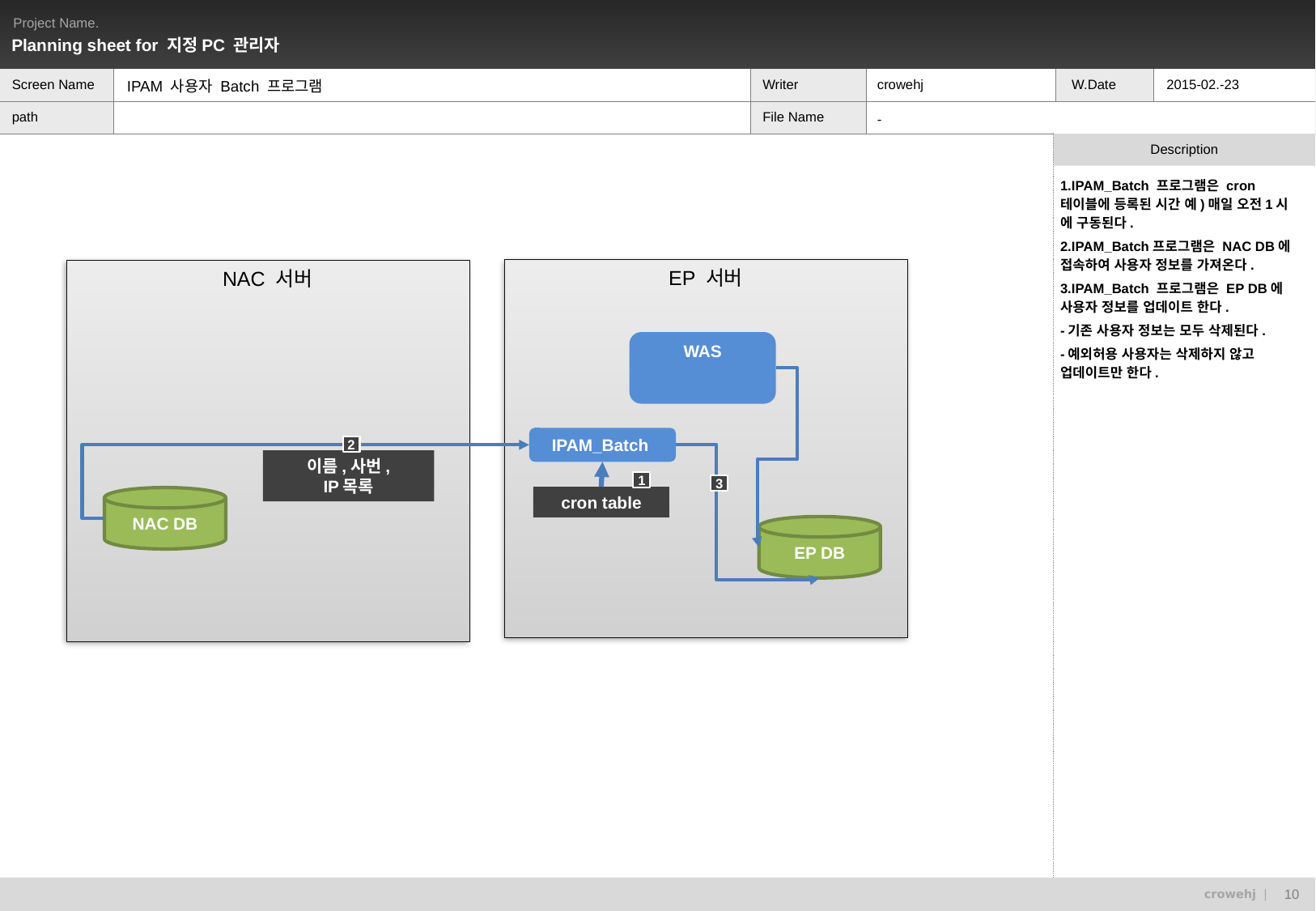

2015-02.-23
crowehj
IPAM 사용자 Batch 프로그램
-

1.IPAM_Batch 프로그램은 cron테이블에 등록된 시간 예)매일 오전1시 에 구동된다.
2.IPAM_Batch프로그램은 NAC DB에 접속하여 사용자 정보를 가져온다.
3.IPAM_Batch 프로그램은 EP DB에 사용자 정보를 업데이트 한다.
-기존 사용자 정보는 모두 삭제된다.
-예외허용 사용자는 삭제하지 않고 업데이트만 한다.

EP 서버
NAC 서버
WAS
IPAM_Batch
2
이름,사번,
IP목록
1
3
cron table
NAC DB
EP DB